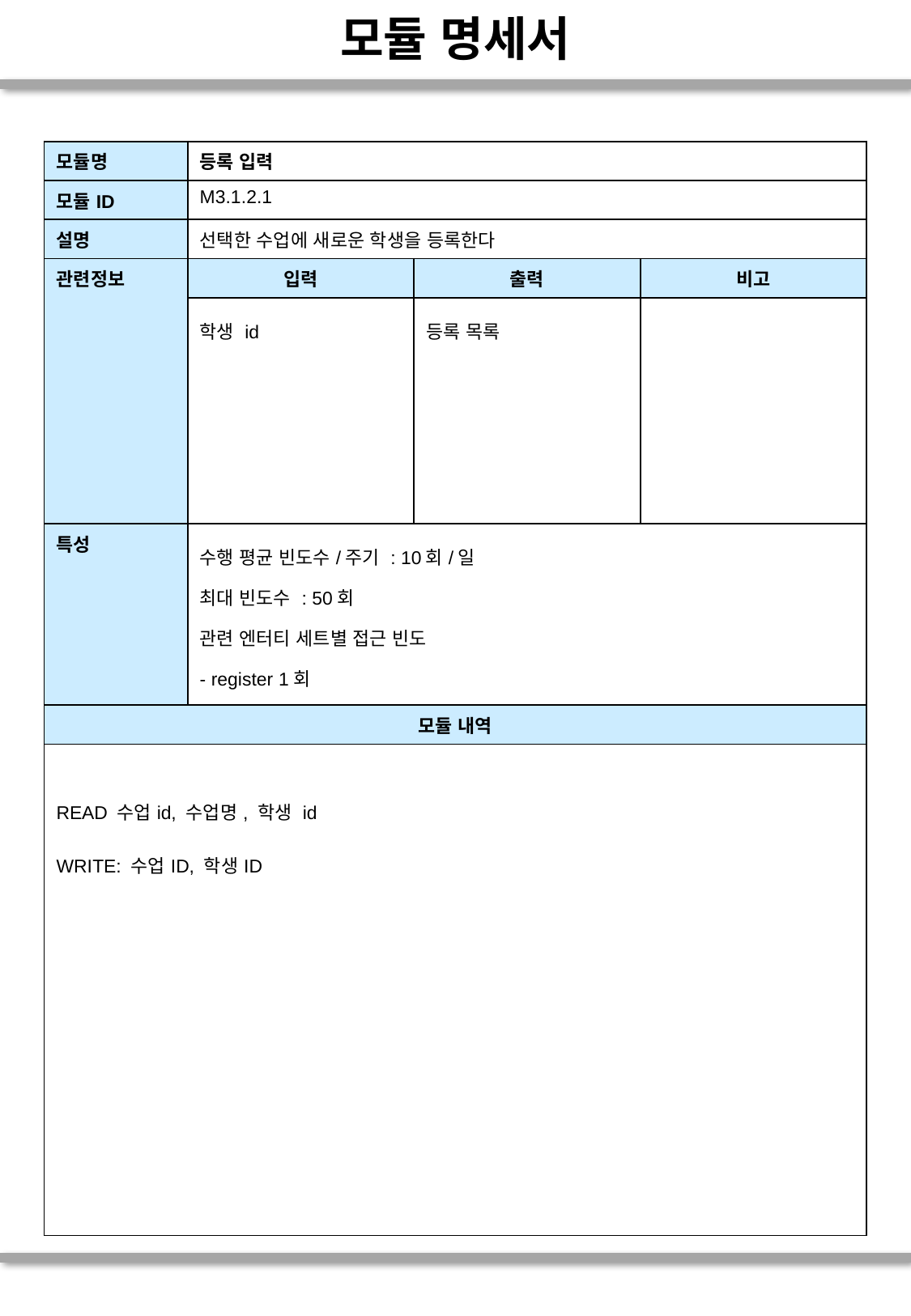

# 모듈 명세서
| 모듈명 | 등록 입력 |  |  |
| --- | --- | --- | --- |
| 모듈ID | M3.1.2.1 |  |  |
| 설명 | 선택한 수업에 새로운 학생을 등록한다 |  |  |
| 관련정보 | 입력 | 출력 | 비고 |
|  | 학생 id | 등록 목록 |  |
| 특성 | 수행 평균 빈도수/주기 : 10회/일 최대 빈도수 : 50회 관련 엔터티 세트별 접근 빈도 - register 1회 |  |  |
| 모듈 내역 |  |  |  |
| READ 수업id, 수업명, 학생 id WRITE: 수업ID, 학생ID |  |  |  |